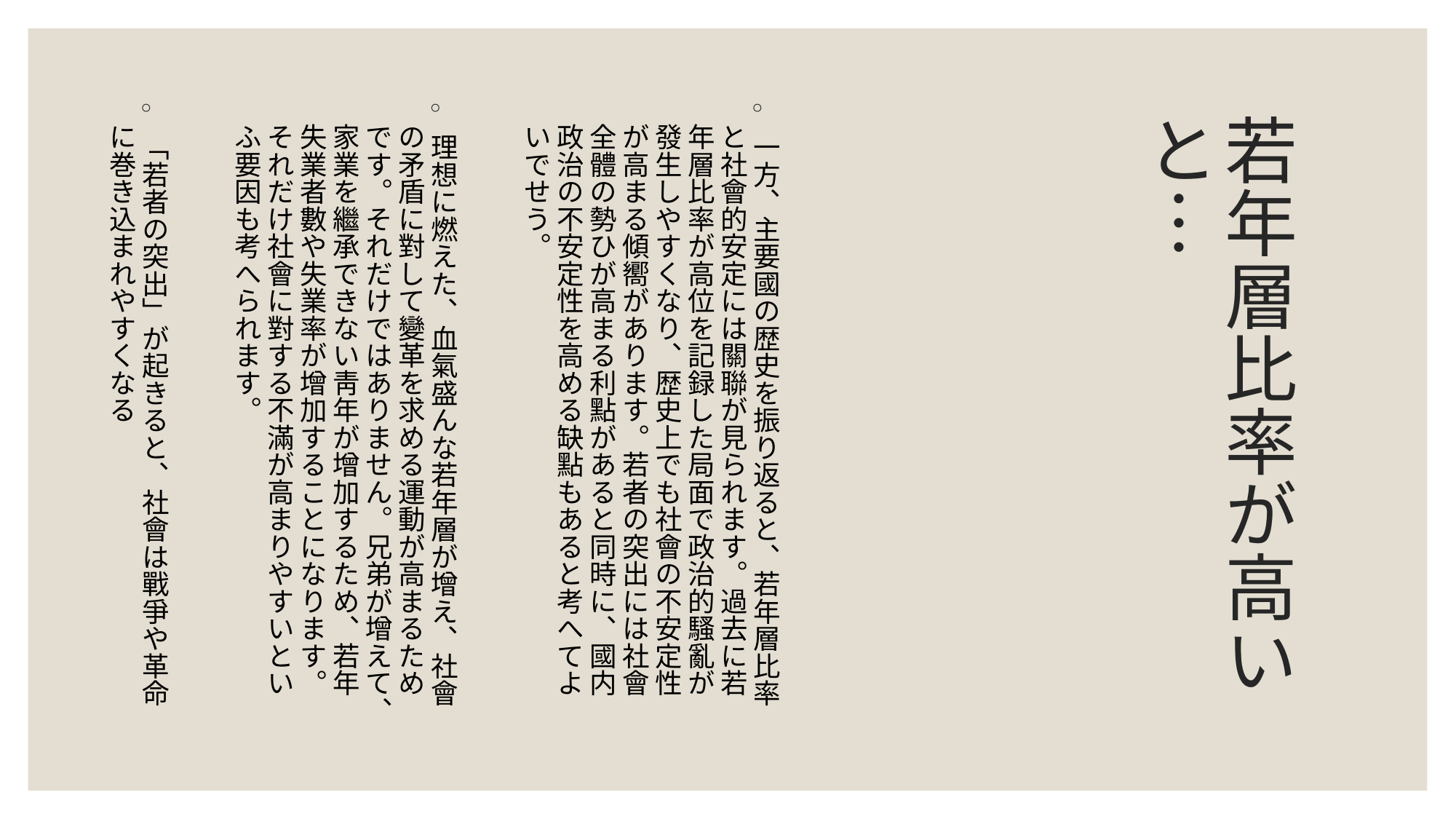

一方、主要國の歴史を振り返ると、若年層比率と社會的安定には關聯が見られます。過去に若年層比率が高位を記録した局面で政治的騷亂が發生しやすくなり、歴史上でも社會の不安定性が高まる傾嚮があります。若者の突出には社會全體の勢ひが高まる利點があると同時に、國内政治の不安定性を高める缺點もあると考へてよいでせう。

理想に燃えた、血氣盛んな若年層が增え、社會の矛盾に對して變革を求める運動が高まるためです。それだけではありません。兄弟が增えて、家業を繼承できない靑年が增加するため、若年失業者數や失業率が增加することになります。それだけ社會に對する不滿が高まりやすいといふ要因も考へられます。

「若者の突出」が起きると、社會は戰爭や革命に巻き込まれやすくなる
# 若年層比率が高いと…